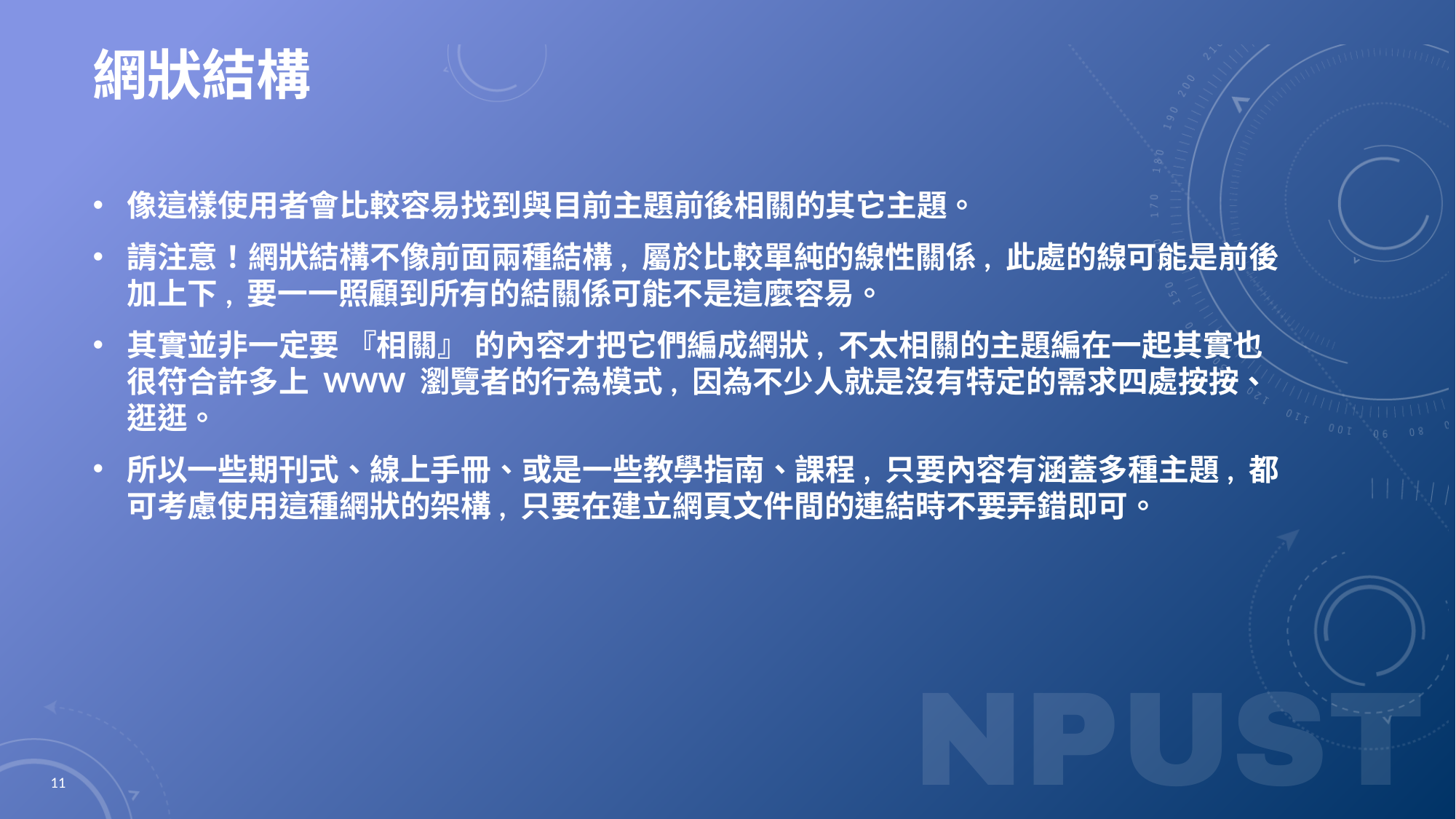

# 網狀結構
像這樣使用者會比較容易找到與目前主題前後相關的其它主題。
請注意！網狀結構不像前面兩種結構, 屬於比較單純的線性關係, 此處的線可能是前後加上下, 要一一照顧到所有的結關係可能不是這麼容易。
其實並非一定要 『相關』 的內容才把它們編成網狀, 不太相關的主題編在一起其實也很符合許多上 WWW 瀏覽者的行為模式, 因為不少人就是沒有特定的需求四處按按、逛逛。
所以一些期刊式、線上手冊、或是一些教學指南、課程, 只要內容有涵蓋多種主題, 都可考慮使用這種網狀的架構, 只要在建立網頁文件間的連結時不要弄錯即可。

11